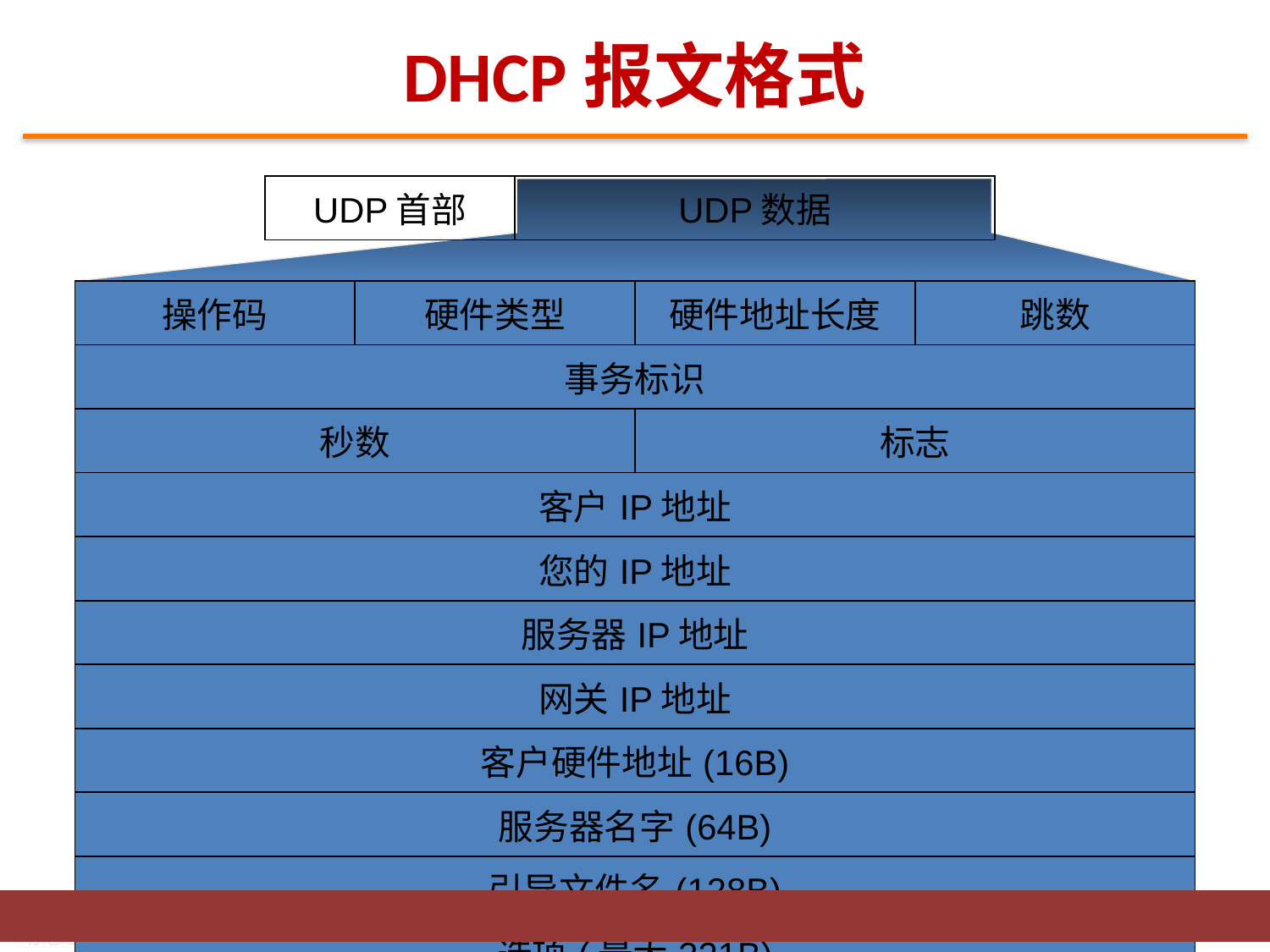

# DHCP报文格式
| UDP首部 | UDP数据 |
| --- | --- |

| 操作码 | 硬件类型 | 硬件地址长度 | 跳数 |
| --- | --- | --- | --- |
| 事务标识 |  |  |  |
| 秒数 |  | 标志 |  |
| 客户IP地址 |  |  |  |
| 您的IP地址 |  |  |  |
| 服务器IP地址 |  |  |  |
| 网关IP地址 |  |  |  |
| 客户硬件地址(16B) |  |  |  |
| 服务器名字(64B) |  |  |  |
| 引导文件名(128B) |  |  |  |
| 选项(最大321B) |  |  |  |

21
动态主机自动配置